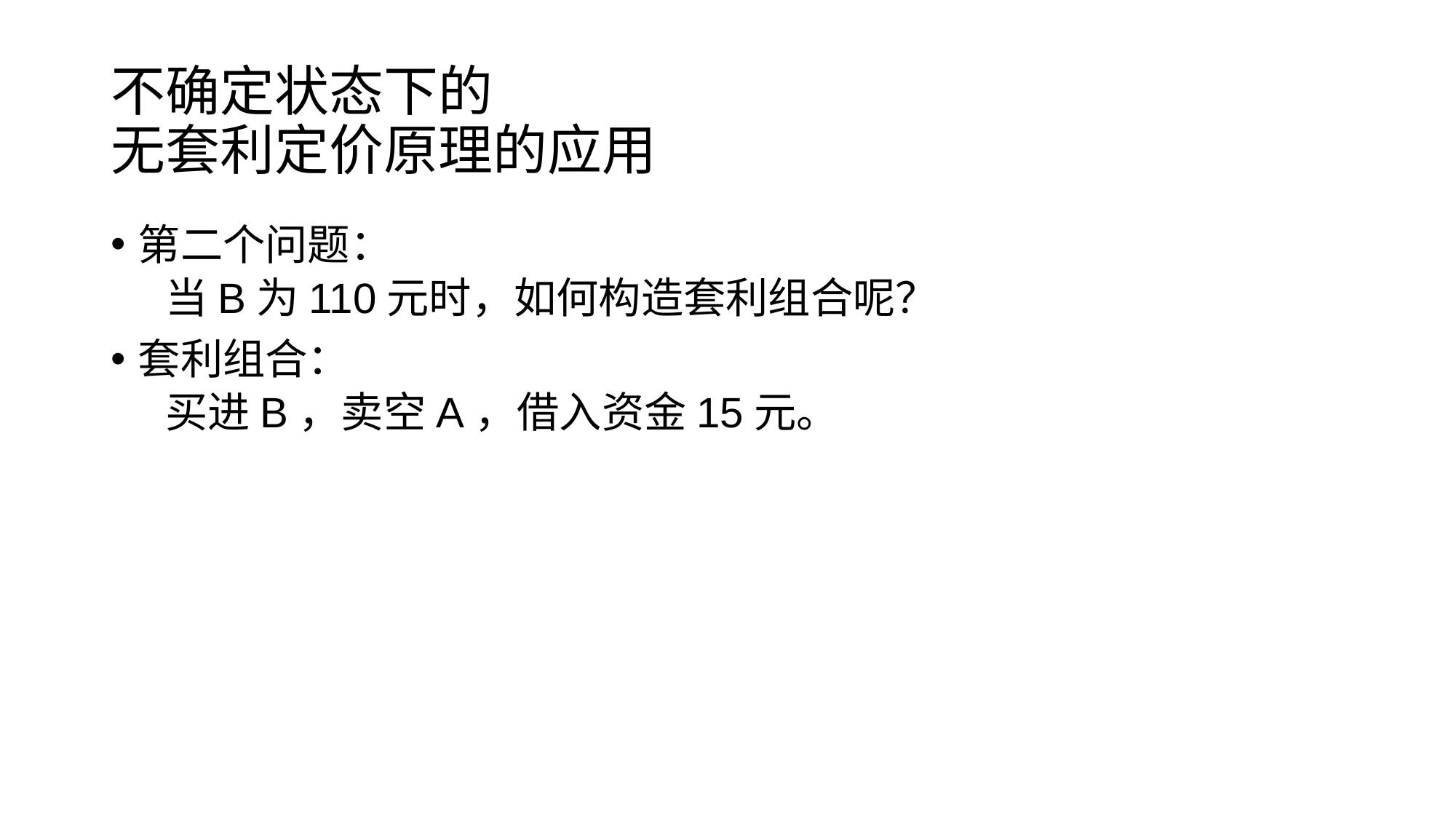

不确定状态下的
无套利定价原理的应用
第二个问题：
当B为110元时，如何构造套利组合呢？
套利组合：
买进B，卖空A，借入资金15元。